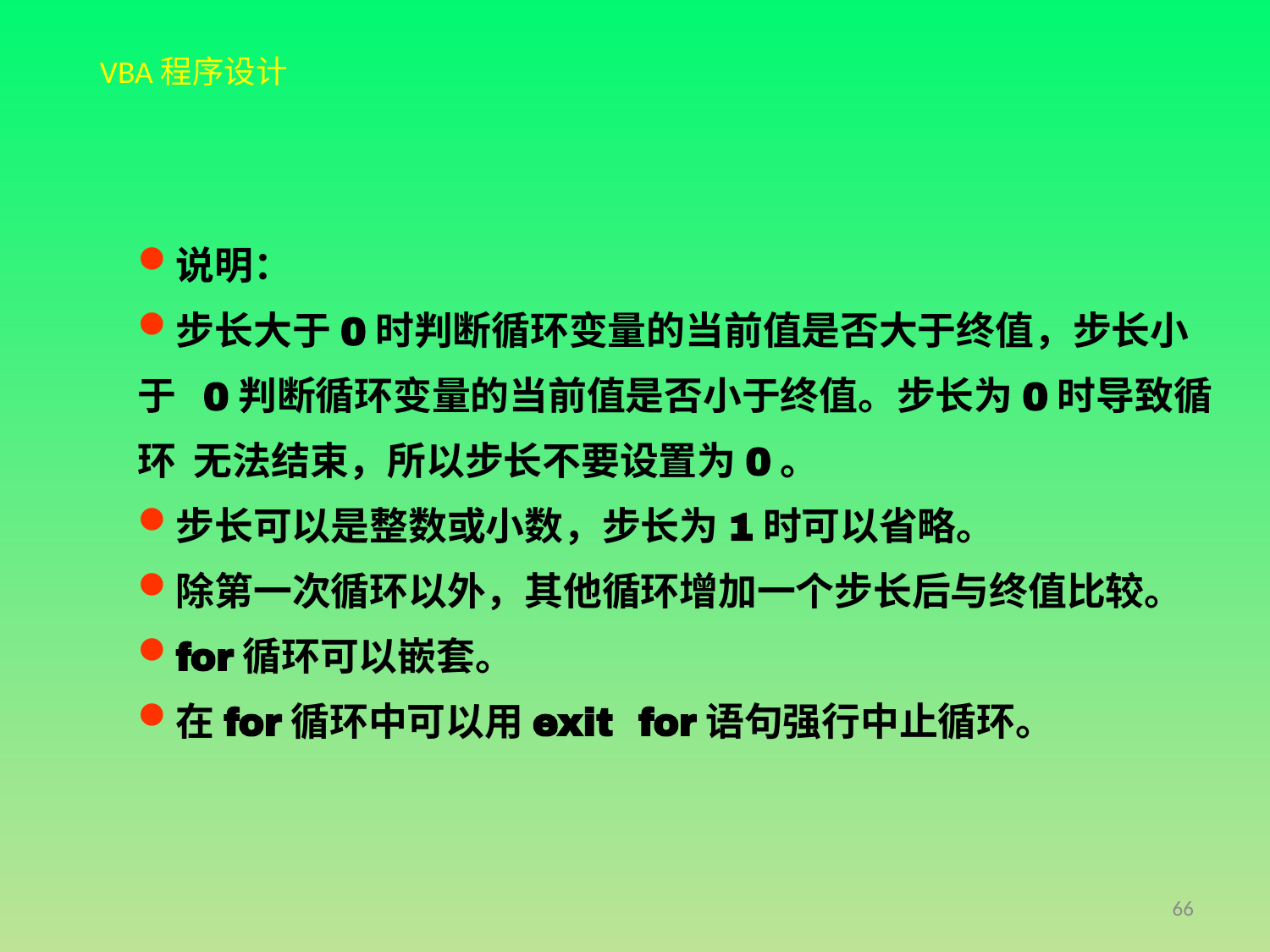

说明：
步长大于0时判断循环变量的当前值是否大于终值，步长小于  0判断循环变量的当前值是否小于终值。步长为0时导致循环  无法结束，所以步长不要设置为0。
步长可以是整数或小数，步长为1时可以省略。
除第一次循环以外，其他循环增加一个步长后与终值比较。
for循环可以嵌套。
在for循环中可以用exit  for语句强行中止循环。
66